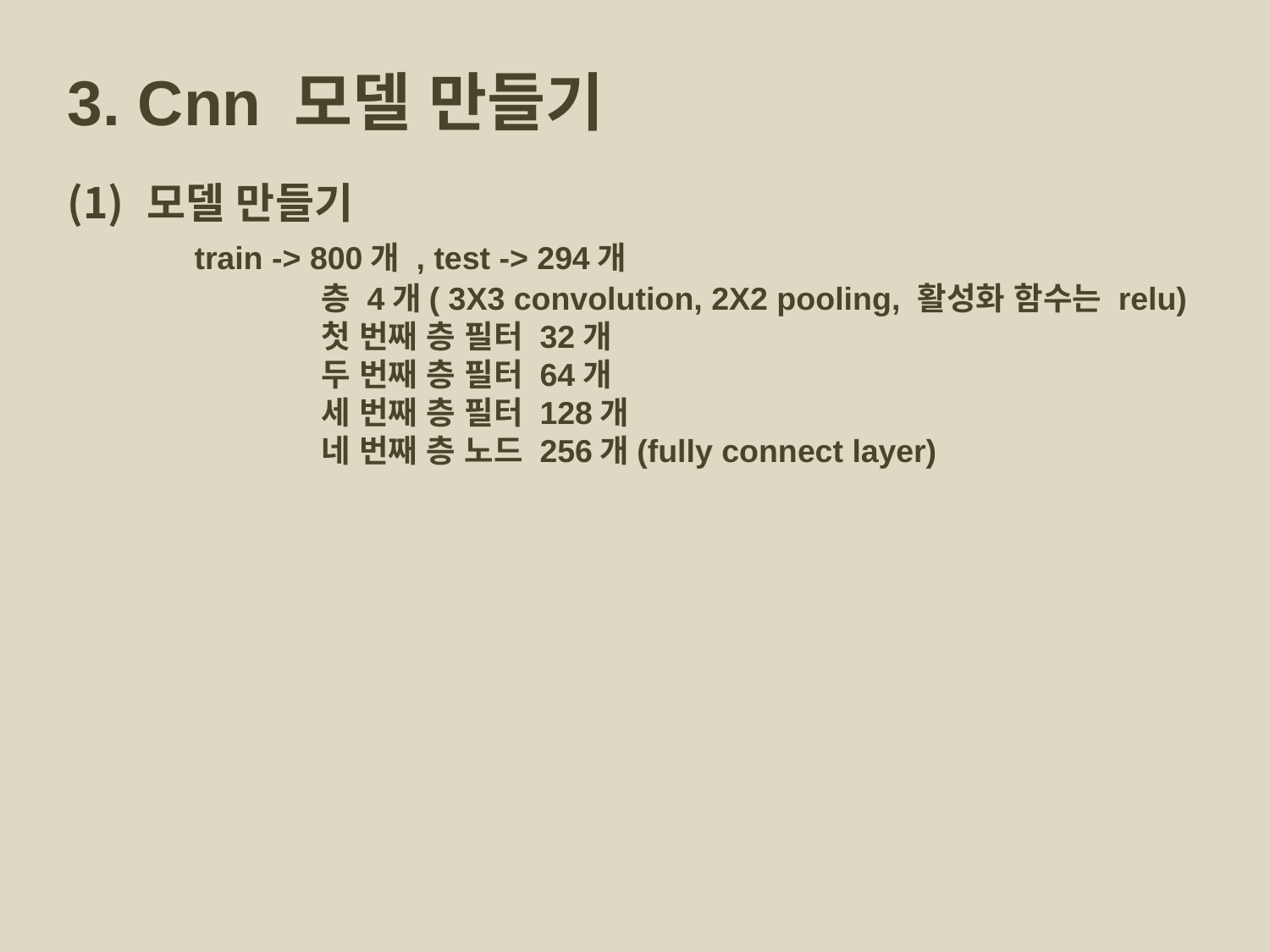

3. Cnn 모델 만들기

 모델 만들기
         	train -> 800개 , test -> 294개
		층 4개( 3X3 convolution, 2X2 pooling, 활성화 함수는 relu)
		첫 번째 층 필터 32개
		두 번째 층 필터 64개
		세 번째 층 필터 128개
		네 번째 층 노드 256개(fully connect layer)